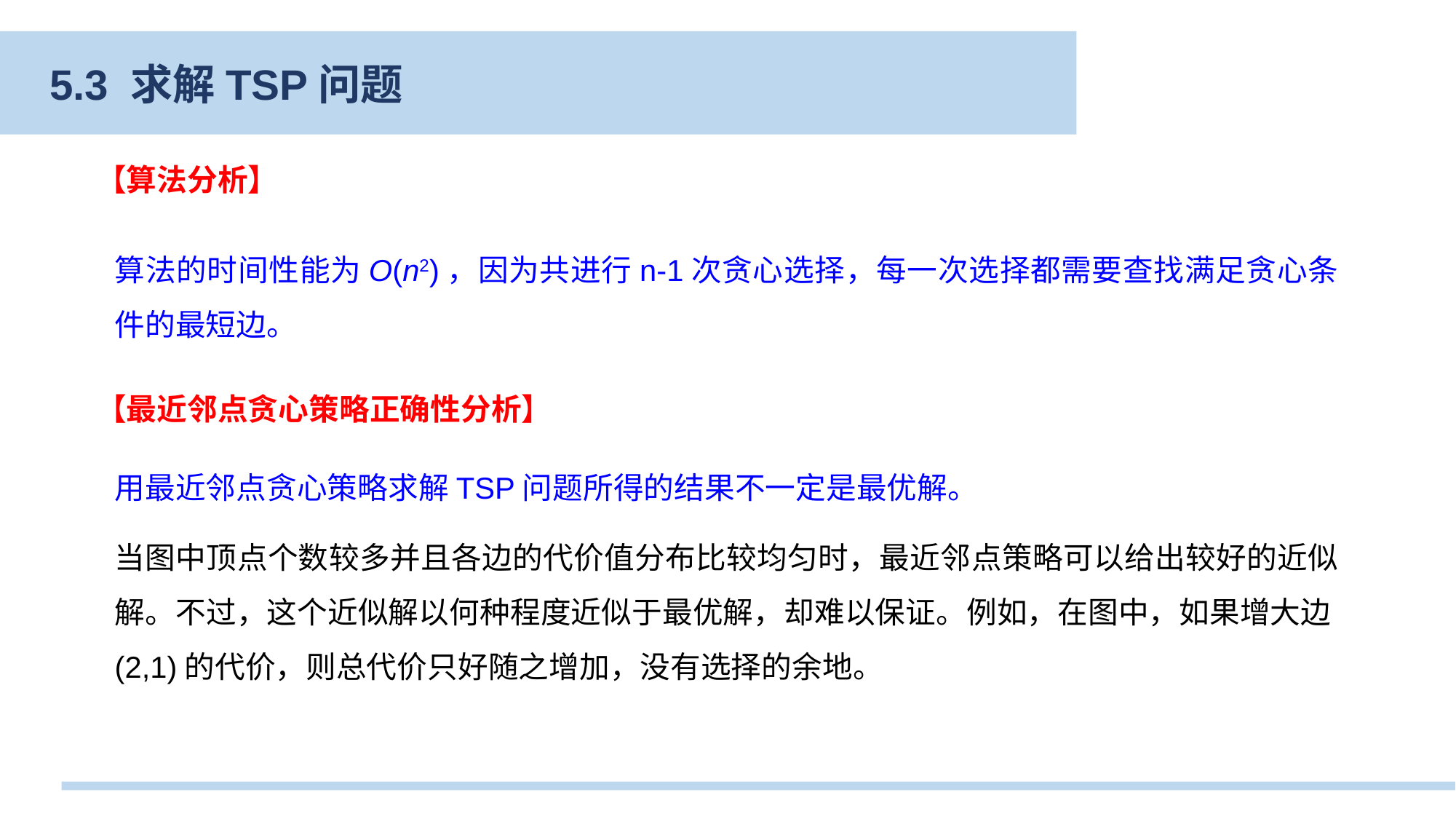

5.3 求解TSP问题
【算法分析】
算法的时间性能为O(n2)，因为共进行n-1次贪心选择，每一次选择都需要查找满足贪心条件的最短边。
【最近邻点贪心策略正确性分析】
用最近邻点贪心策略求解TSP问题所得的结果不一定是最优解。
当图中顶点个数较多并且各边的代价值分布比较均匀时，最近邻点策略可以给出较好的近似解。不过，这个近似解以何种程度近似于最优解，却难以保证。例如，在图中，如果增大边(2,1)的代价，则总代价只好随之增加，没有选择的余地。